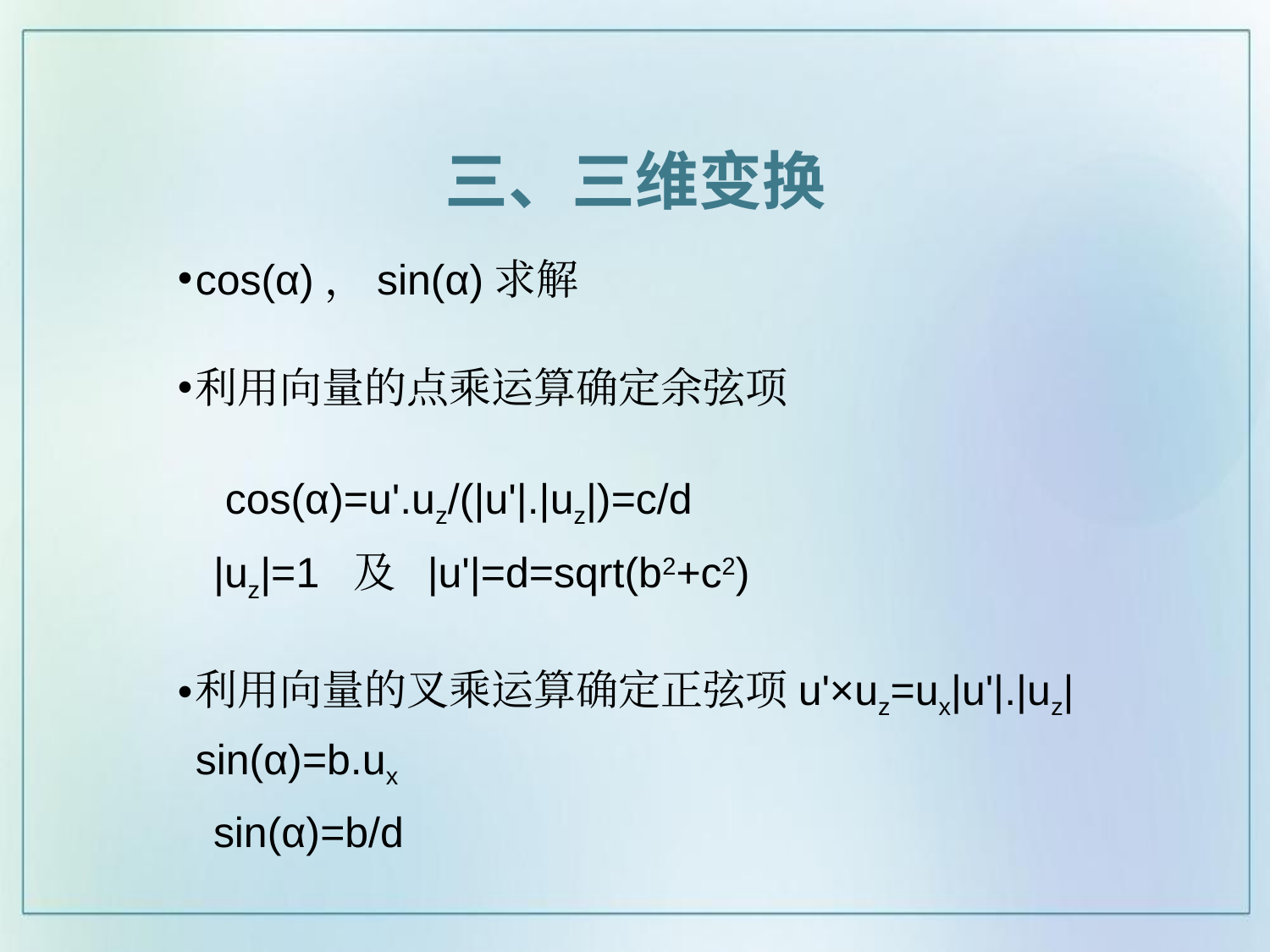

三、三维变换
cos(α)，sin(α)求解
利用向量的点乘运算确定余弦项
    cos(α)=u'.uz/(|u'|.|uz|)=c/d
|uz|=1  及  |u'|=d=sqrt(b2+c2)
利用向量的叉乘运算确定正弦项u'×uz=ux|u'|.|uz|sin(α)=b.ux
sin(α)=b/d